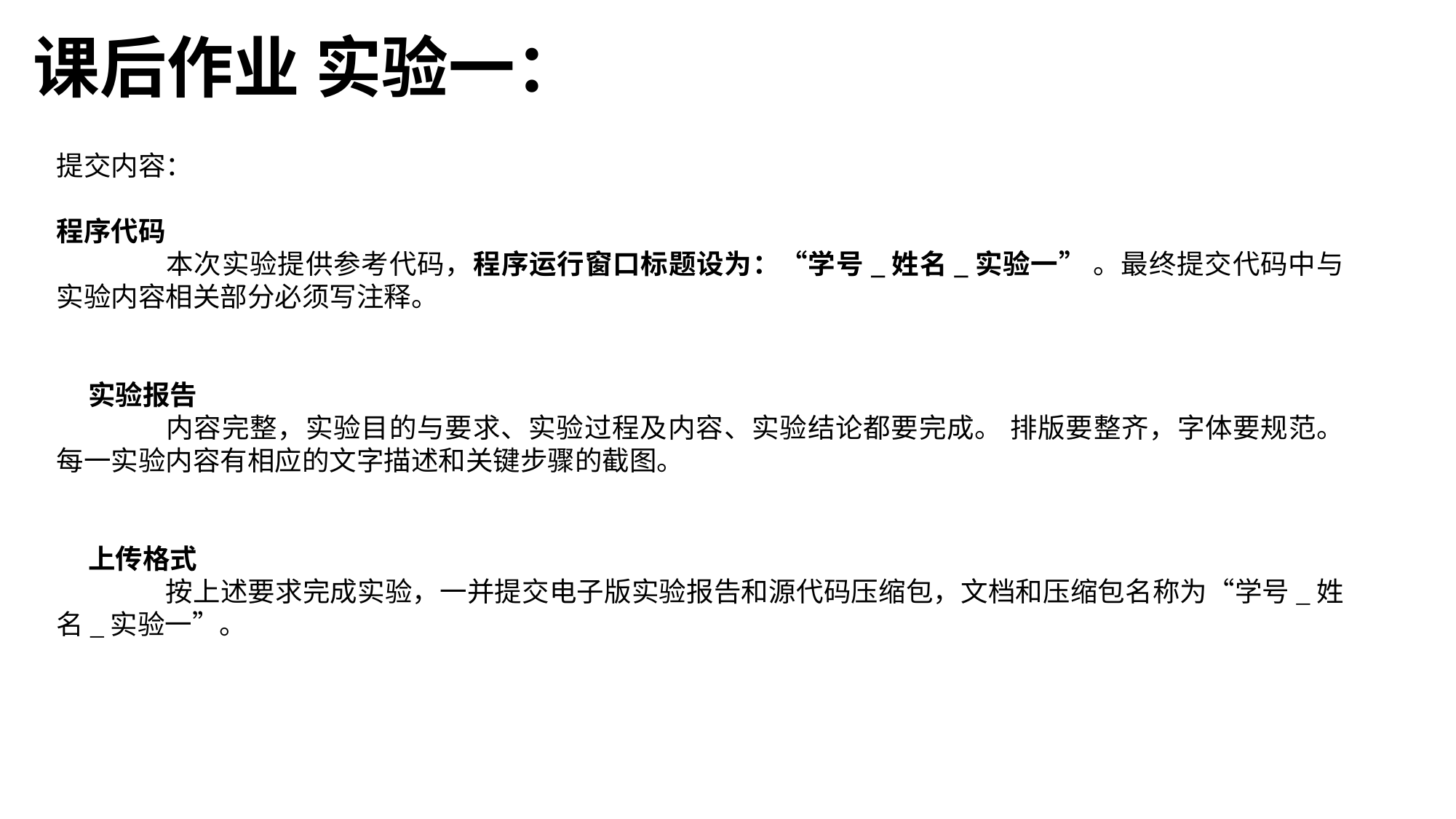

课后作业 实验一：
提交内容：

程序代码
	本次实验提供参考代码，程序运行窗口标题设为：“学号_姓名_实验一” 。最终提交代码中与实验内容相关部分必须写注释。

实验报告
	内容完整，实验目的与要求、实验过程及内容、实验结论都要完成。 排版要整齐，字体要规范。每一实验内容有相应的文字描述和关键步骤的截图。

上传格式
	按上述要求完成实验，一并提交电子版实验报告和源代码压缩包，文档和压缩包名称为“学号_姓名_实验一”。